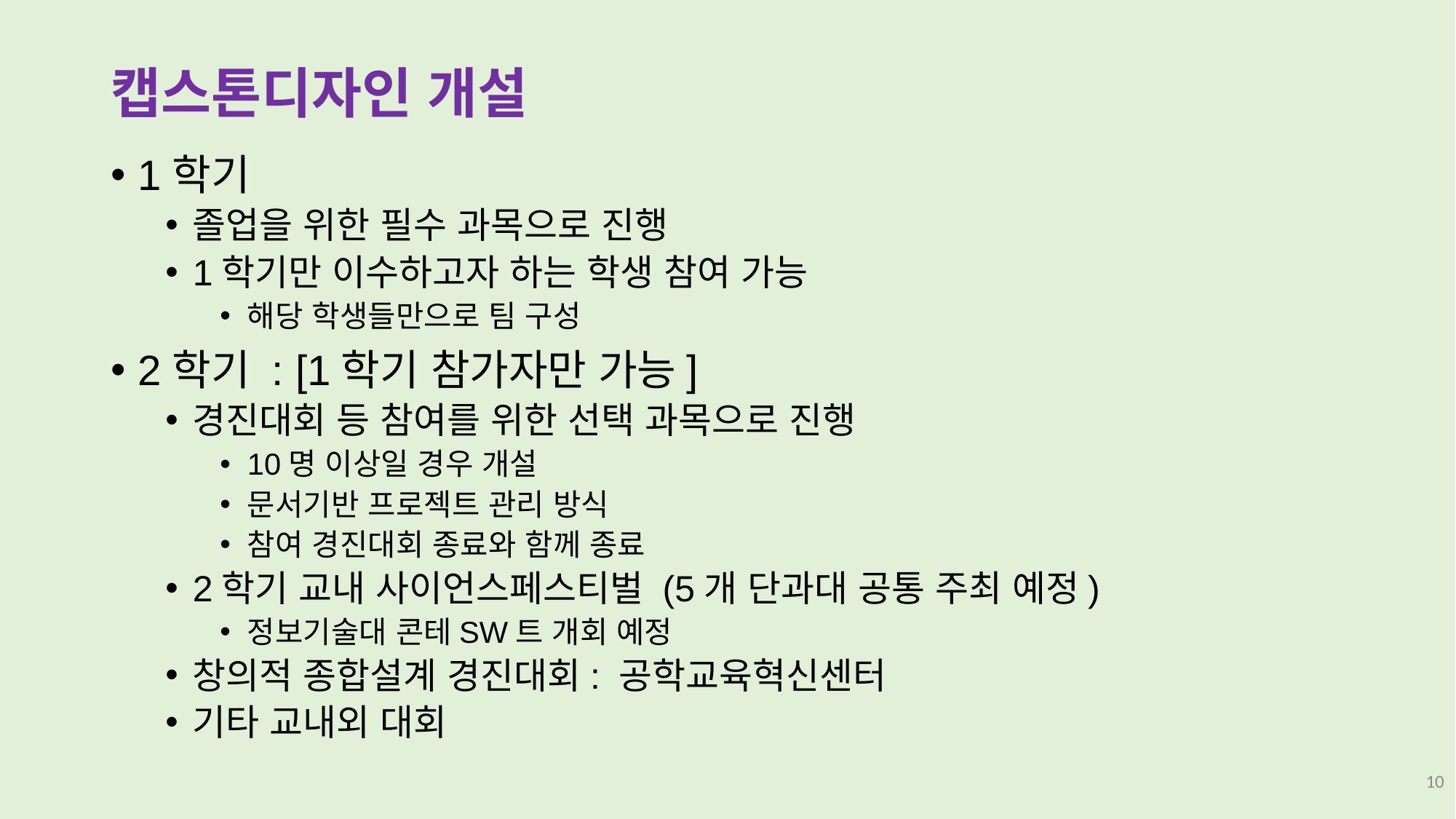

# 캡스톤디자인 개설
1학기
졸업을 위한 필수 과목으로 진행
1학기만 이수하고자 하는 학생 참여 가능
해당 학생들만으로 팀 구성
2학기 : [1학기 참가자만 가능]
경진대회 등 참여를 위한 선택 과목으로 진행
10명 이상일 경우 개설
문서기반 프로젝트 관리 방식
참여 경진대회 종료와 함께 종료
2학기 교내 사이언스페스티벌 (5개 단과대 공통 주최 예정)
정보기술대 콘테SW트 개회 예정
창의적 종합설계 경진대회: 공학교육혁신센터
기타 교내외 대회
10